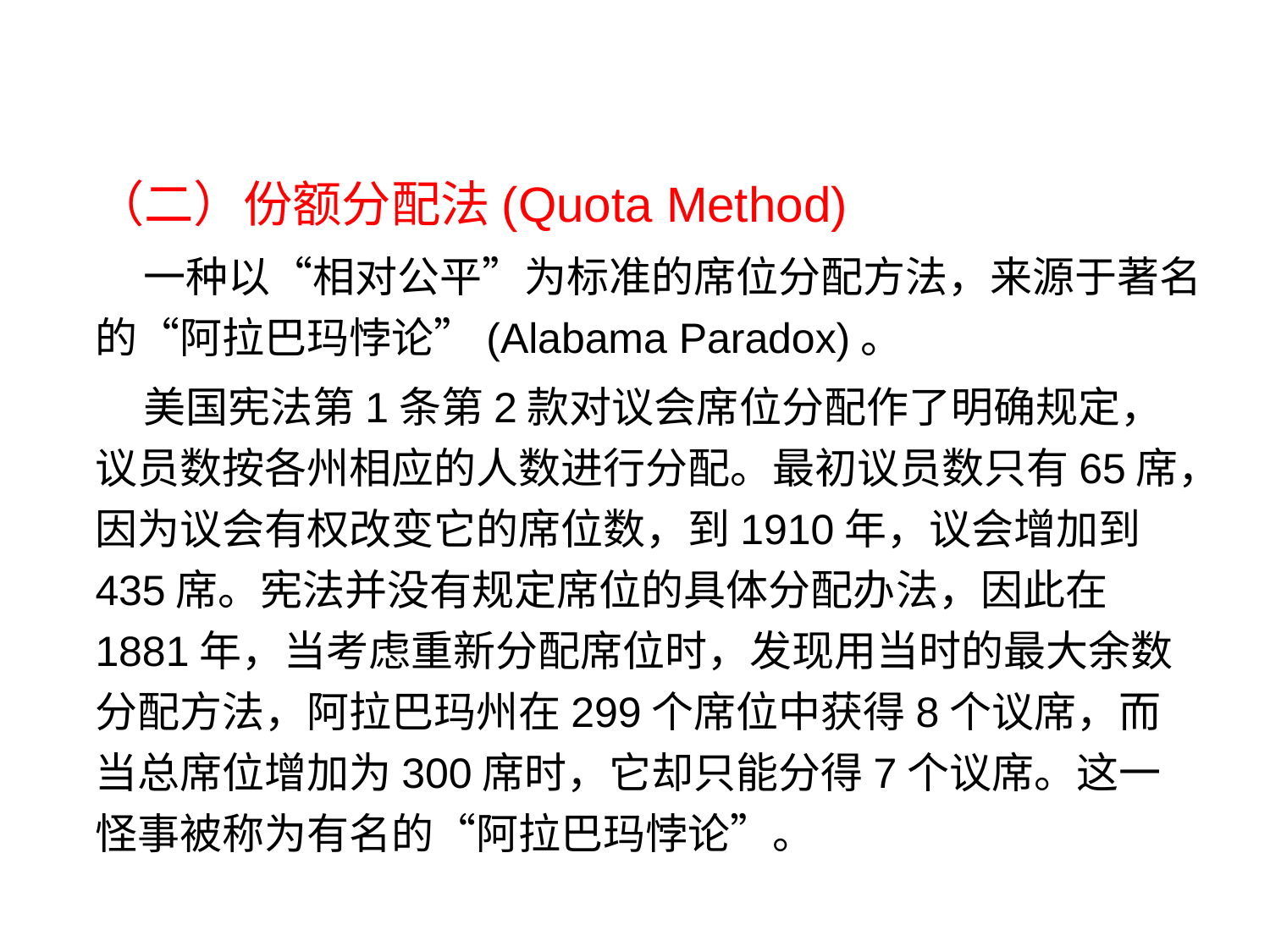

（二）份额分配法(Quota Method)
    一种以“相对公平”为标准的席位分配方法，来源于著名的“阿拉巴玛悖论”(Alabama Paradox)。
    美国宪法第1条第2款对议会席位分配作了明确规定，议员数按各州相应的人数进行分配。最初议员数只有65席，因为议会有权改变它的席位数，到1910年，议会增加到435席。宪法并没有规定席位的具体分配办法，因此在1881年，当考虑重新分配席位时，发现用当时的最大余数分配方法，阿拉巴玛州在299个席位中获得8个议席，而当总席位增加为300席时，它却只能分得7个议席。这一怪事被称为有名的“阿拉巴玛悖论”。